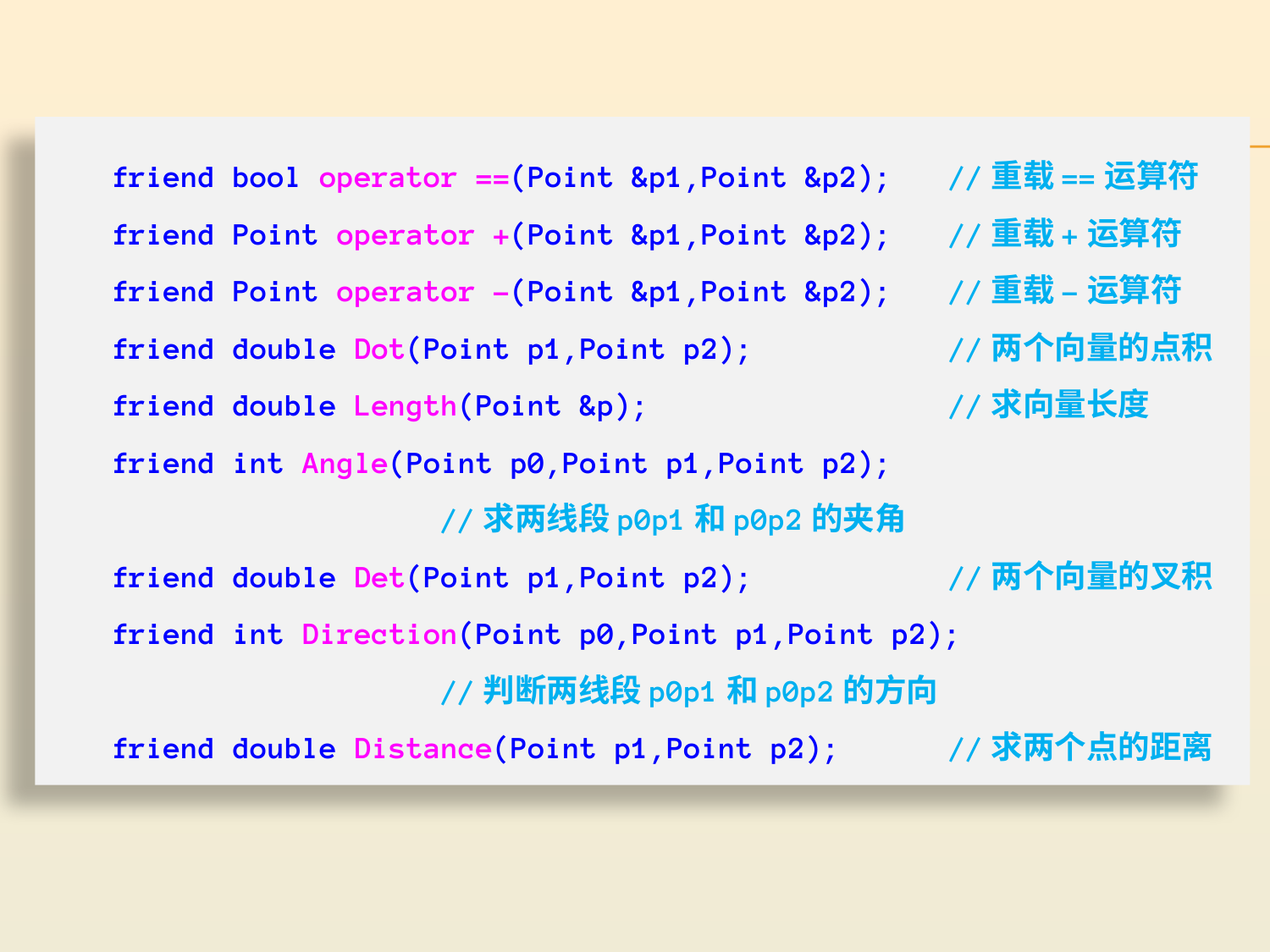

friend bool operator ==(Point &p1,Point &p2);	//重载==运算符
   friend Point operator +(Point &p1,Point &p2);	//重载+运算符
   friend Point operator -(Point &p1,Point &p2);	//重载-运算符
   friend double Dot(Point p1,Point p2);		//两个向量的点积
   friend double Length(Point &p);			//求向量长度
   friend int Angle(Point p0,Point p1,Point p2);
			//求两线段p0p1和p0p2的夹角
   friend double Det(Point p1,Point p2);		//两个向量的叉积
   friend int Direction(Point p0,Point p1,Point p2);
			//判断两线段p0p1和p0p2的方向
   friend double Distance(Point p1,Point p2);	//求两个点的距离